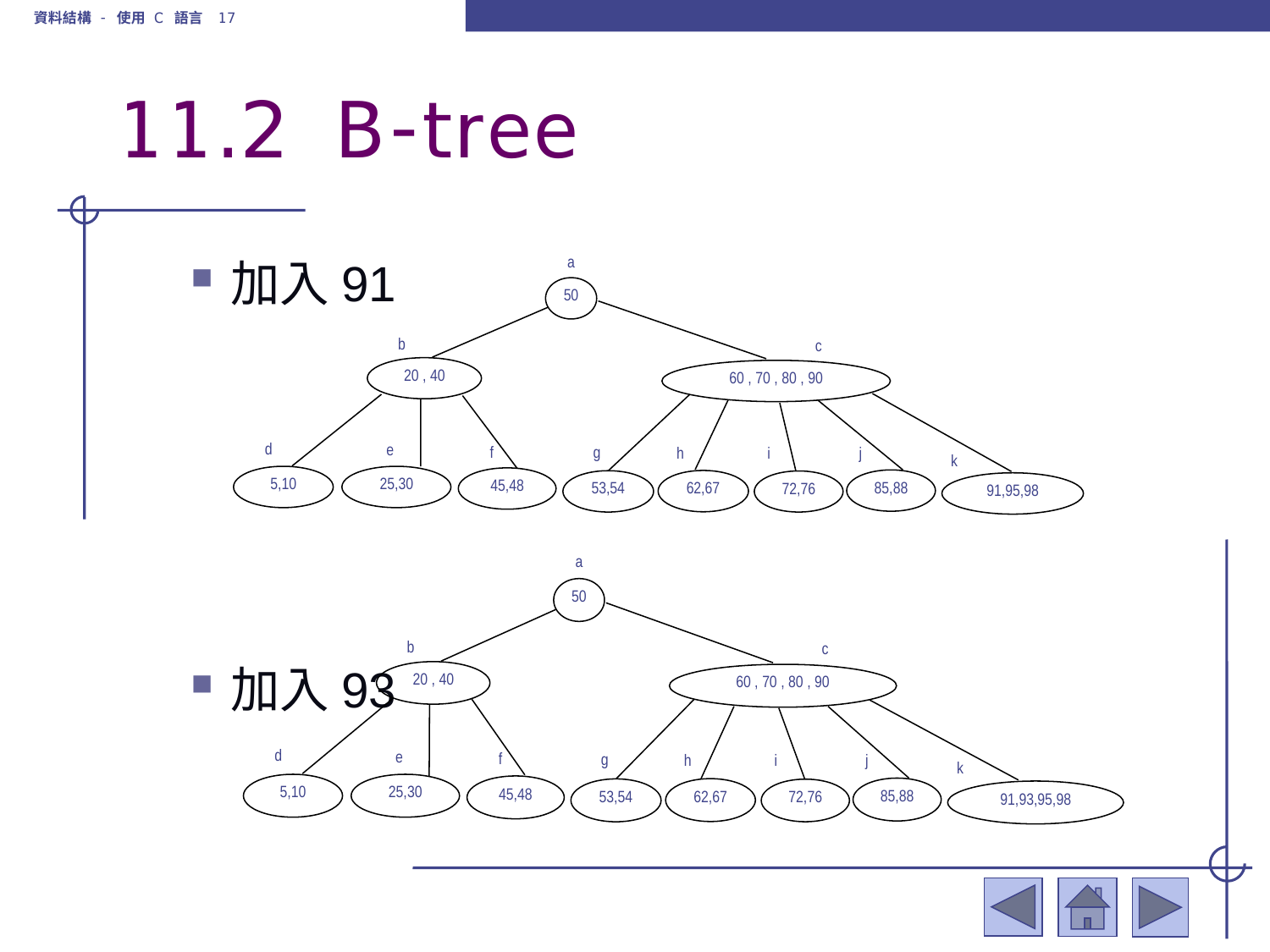

資料結構 - 使用 C 語言   17
# 11.2  B-tree
a
50

b
c
20 , 40
60 , 70 , 80 , 90

d
e
f
g
h
i
j
k
5,10
25,30
45,48
85,88
62,67
53,54
72,76
91,95,98
加入91

加入93
a
50

b
c
20 , 40
60 , 70 , 80 , 90

d
e
f
g
h
i
j
k
5,10
25,30
45,48
85,88
62,67
53,54
72,76
91,93,95,98